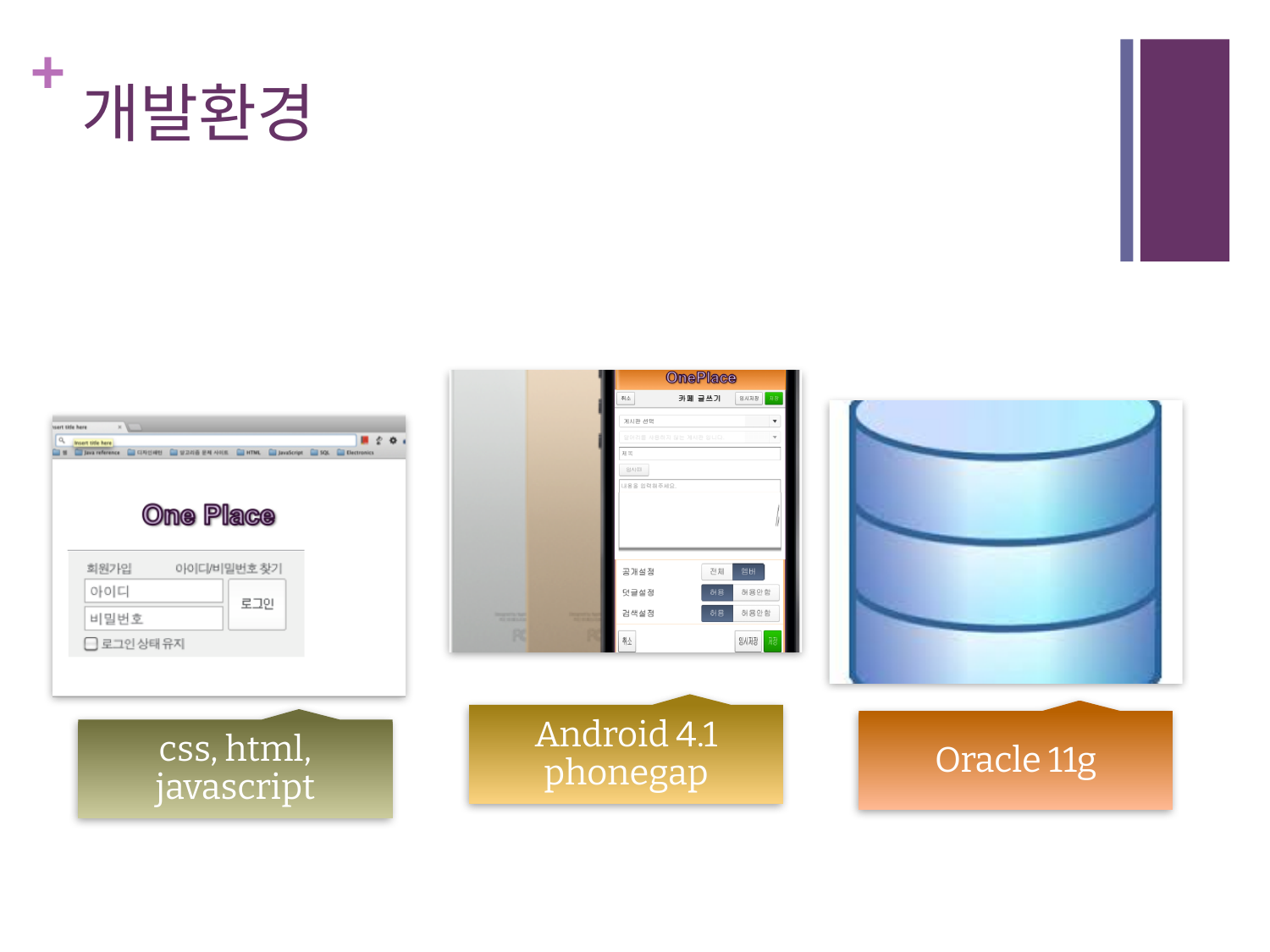

# 개발환경
css, html, javascript
Android 4.1 phonegap
Oracle 11g